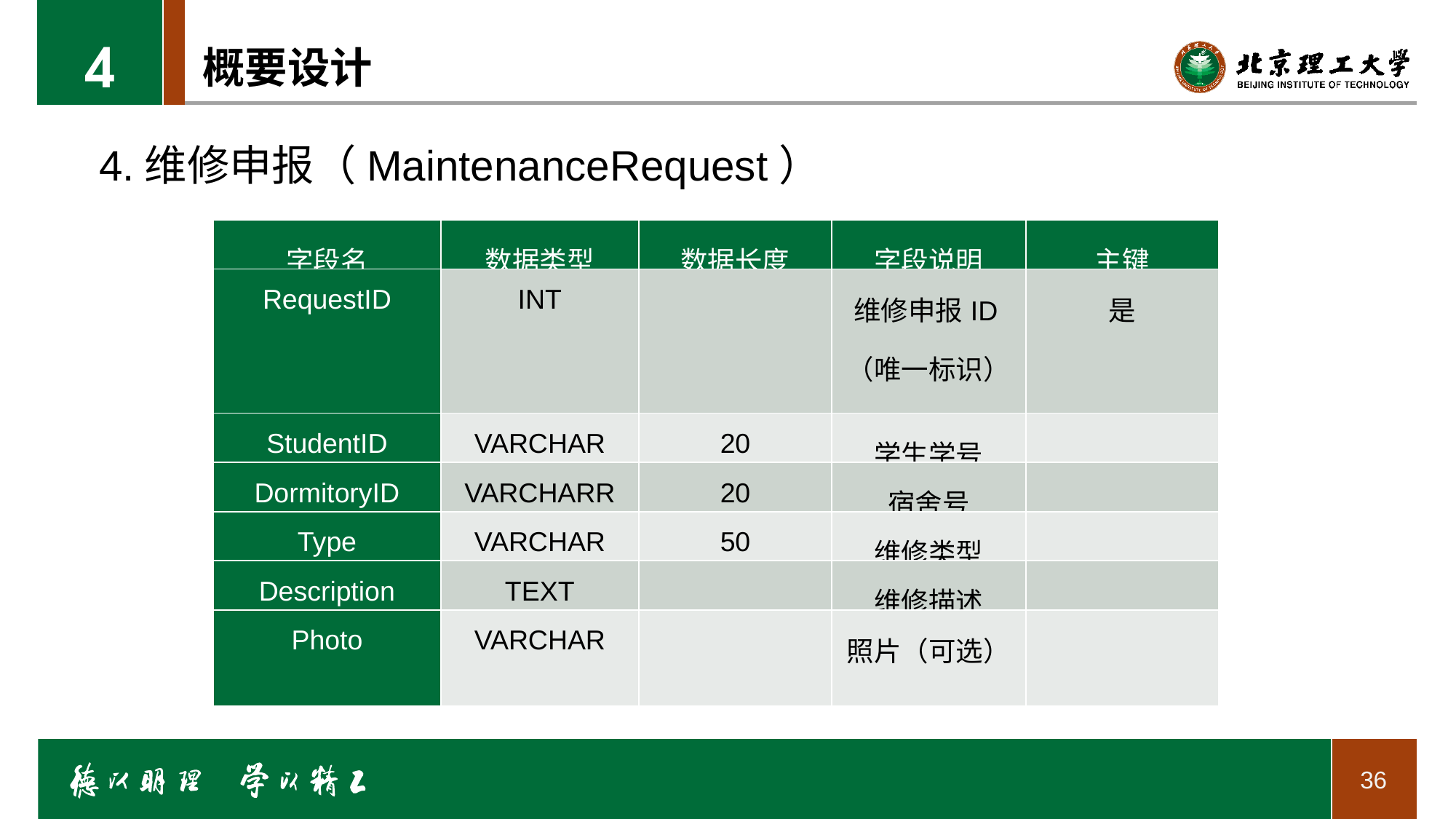

4
# 概要设计
4.维修申报（MaintenanceRequest）
| 字段名 | 数据类型 | 数据长度 | 字段说明 | 主键 |
| --- | --- | --- | --- | --- |
| RequestID | INT |  | 维修申报ID（唯一标识） | 是 |
| StudentID | VARCHAR | 20 | 学生学号 |  |
| DormitoryID | VARCHARR | 20 | 宿舍号 |  |
| Type | VARCHAR | 50 | 维修类型 |  |
| Description | TEXT |  | 维修描述 |  |
| Photo | VARCHAR |  | 照片（可选） |  |